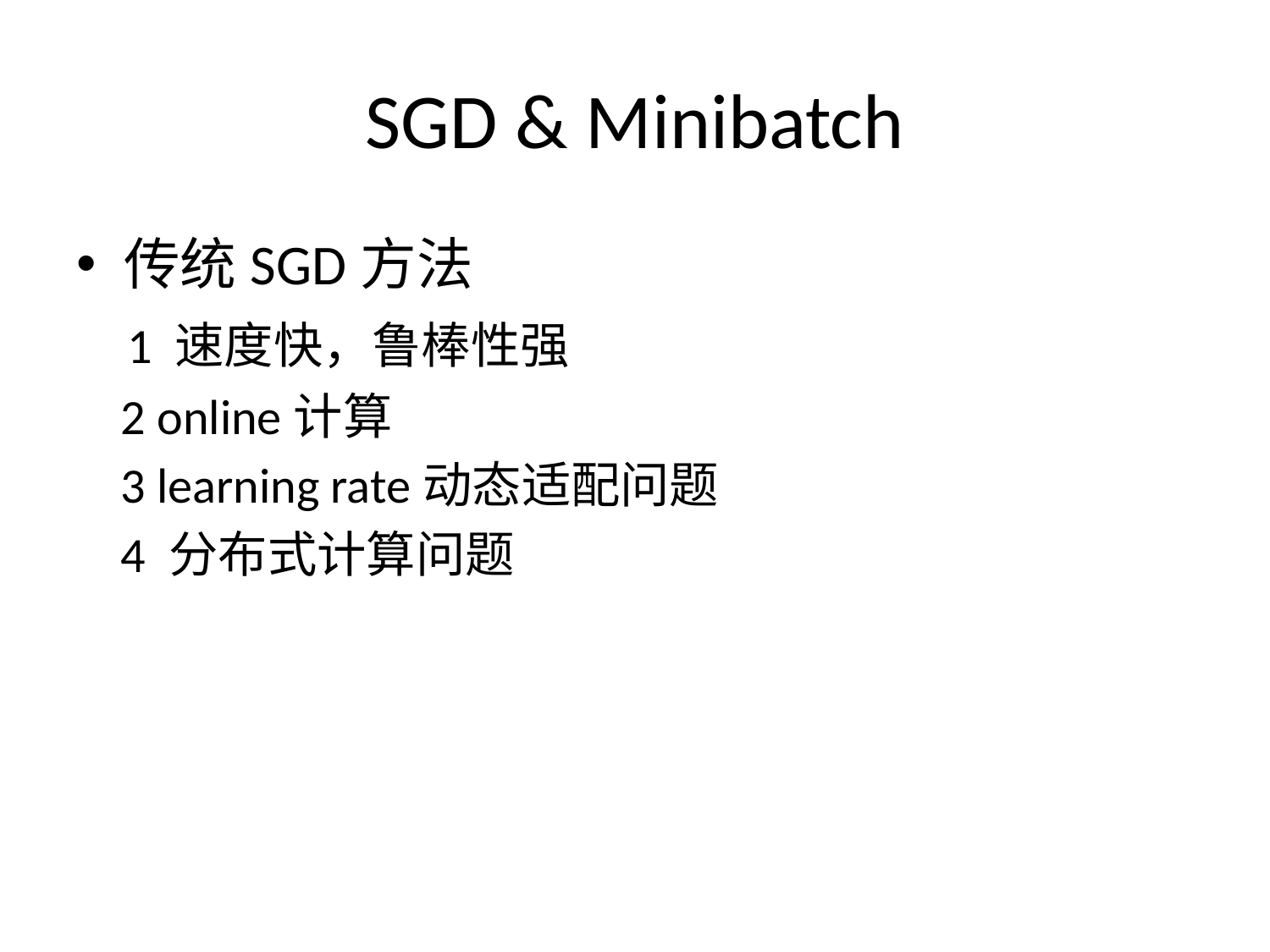

# SGD & Minibatch
传统SGD方法
    1 速度快，鲁棒性强
    2 online计算
    3 learning rate动态适配问题
    4 分布式计算问题